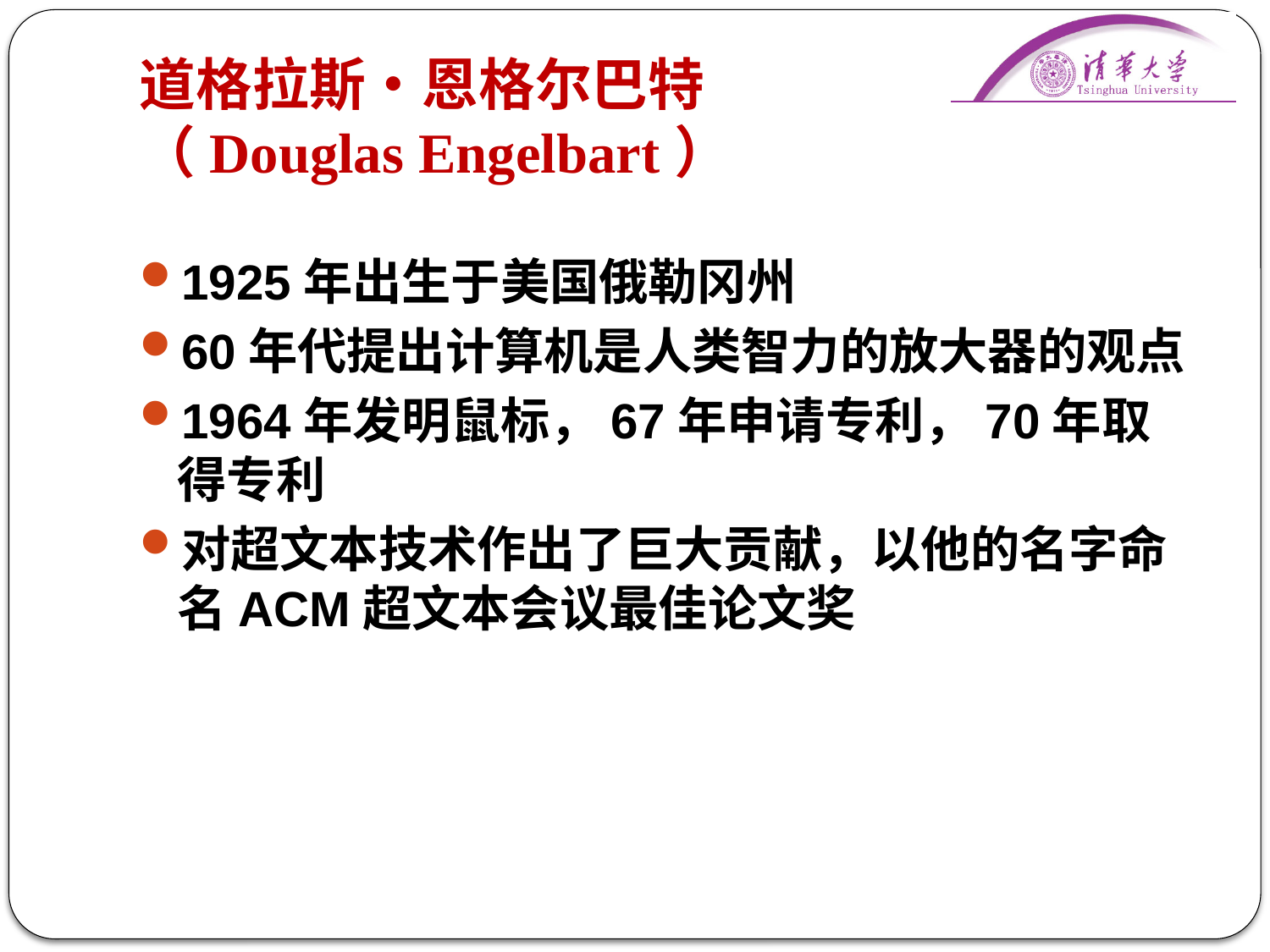

# 道格拉斯•恩格尔巴特 （Douglas Engelbart）
1925年出生于美国俄勒冈州
60年代提出计算机是人类智力的放大器的观点
1964年发明鼠标，67年申请专利，70年取得专利
对超文本技术作出了巨大贡献，以他的名字命名ACM超文本会议最佳论文奖
80